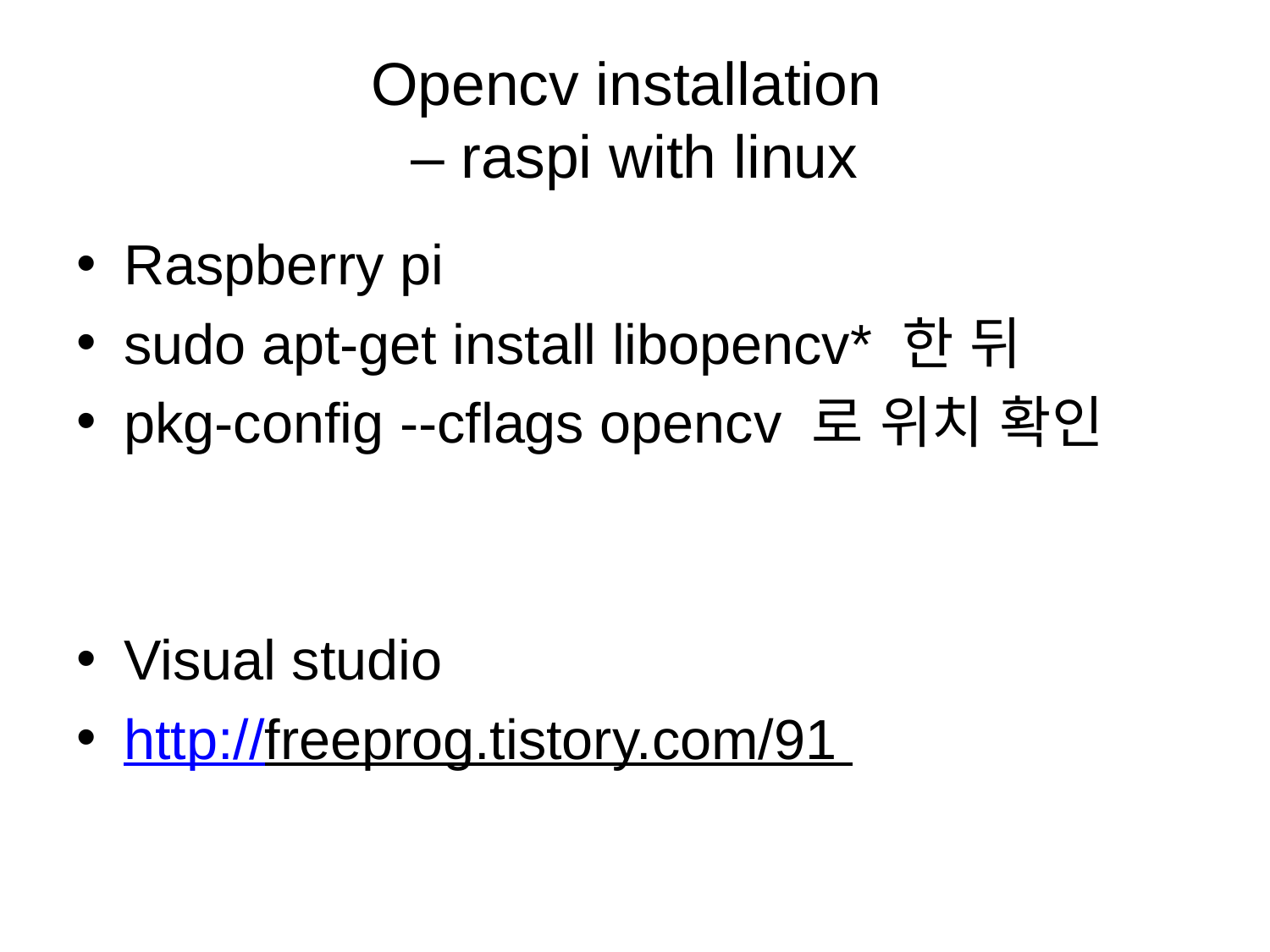

# Opencv installation – raspi with linux
Raspberry pi
sudo apt-get install libopencv* 한 뒤
pkg-config --cflags opencv 로 위치 확인

Visual studio
http://freeprog.tistory.com/91